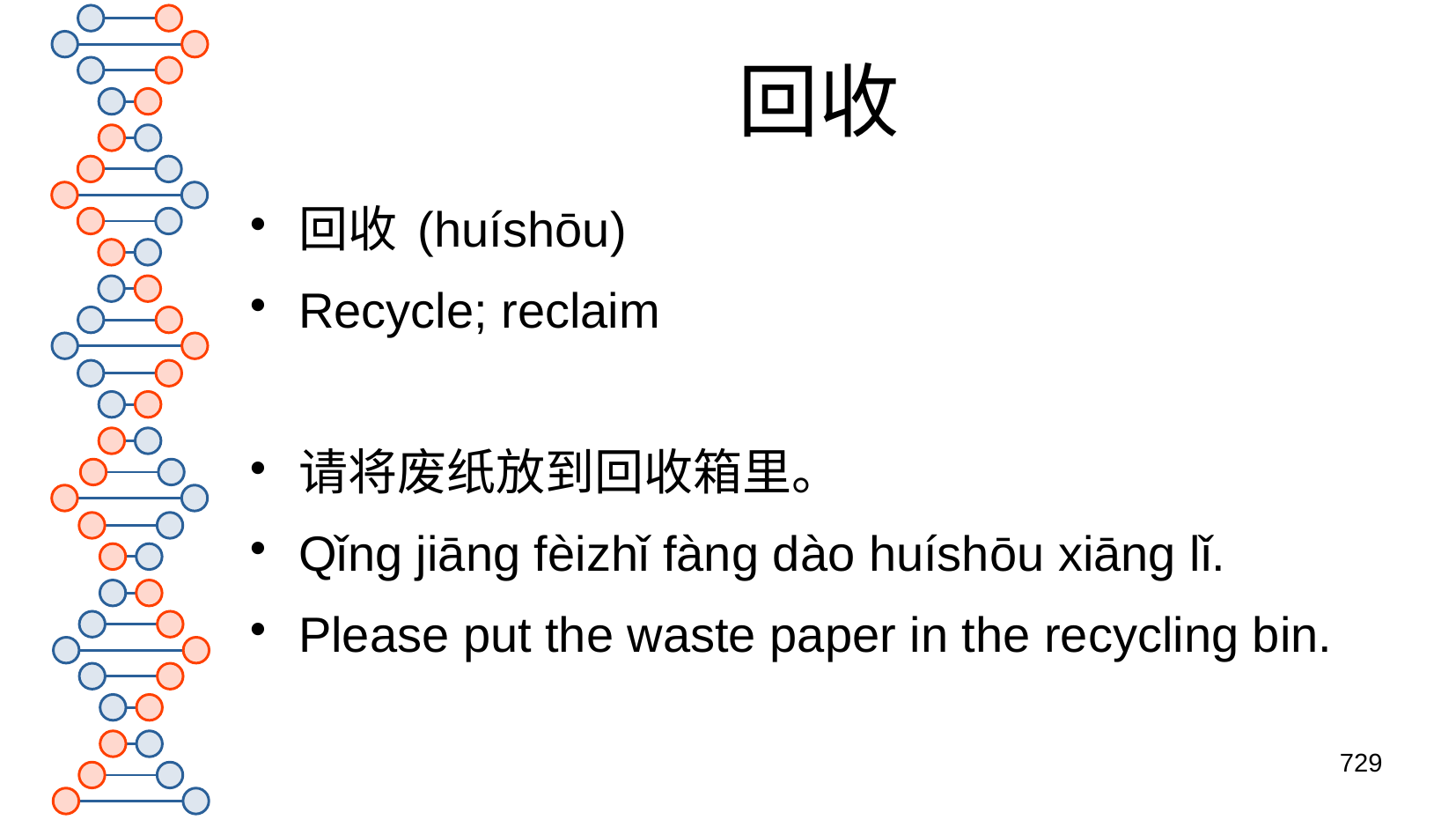

# 回收
回收 (huíshōu)
Recycle; reclaim

请将废纸放到回收箱里。
Qǐng jiāng fèizhǐ fàng dào huíshōu xiāng lǐ.
Please put the waste paper in the recycling bin.

729